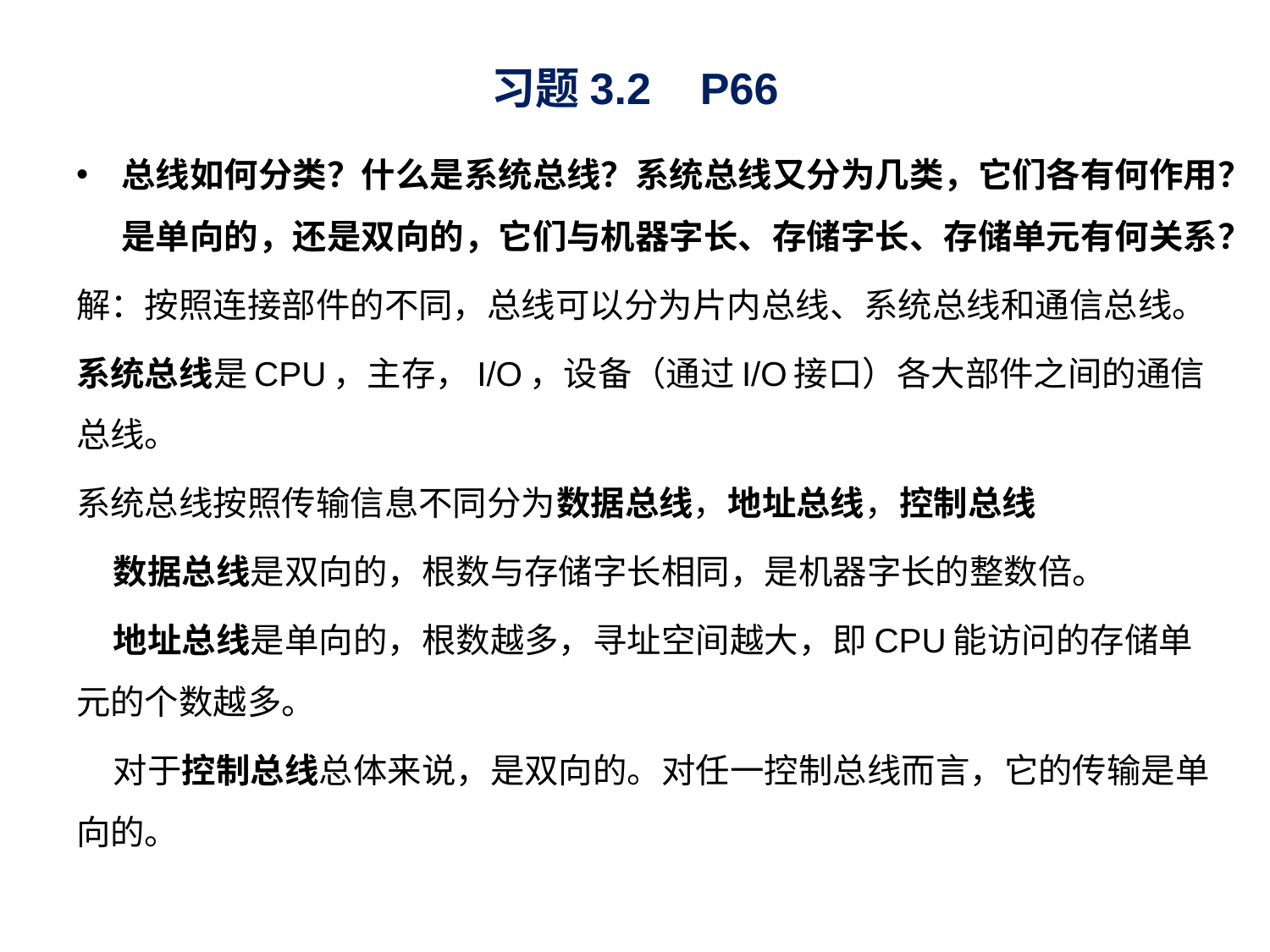

# 习题3.2    P66
总线如何分类？什么是系统总线？系统总线又分为几类，它们各有何作用？是单向的，还是双向的，它们与机器字长、存储字长、存储单元有何关系？
解：按照连接部件的不同，总线可以分为片内总线、系统总线和通信总线。
系统总线是CPU，主存，I/O，设备（通过I/O接口）各大部件之间的通信总线。
系统总线按照传输信息不同分为数据总线，地址总线，控制总线
    数据总线是双向的，根数与存储字长相同，是机器字长的整数倍。
    地址总线是单向的，根数越多，寻址空间越大，即CPU能访问的存储单元的个数越多。
    对于控制总线总体来说，是双向的。对任一控制总线而言，它的传输是单向的。